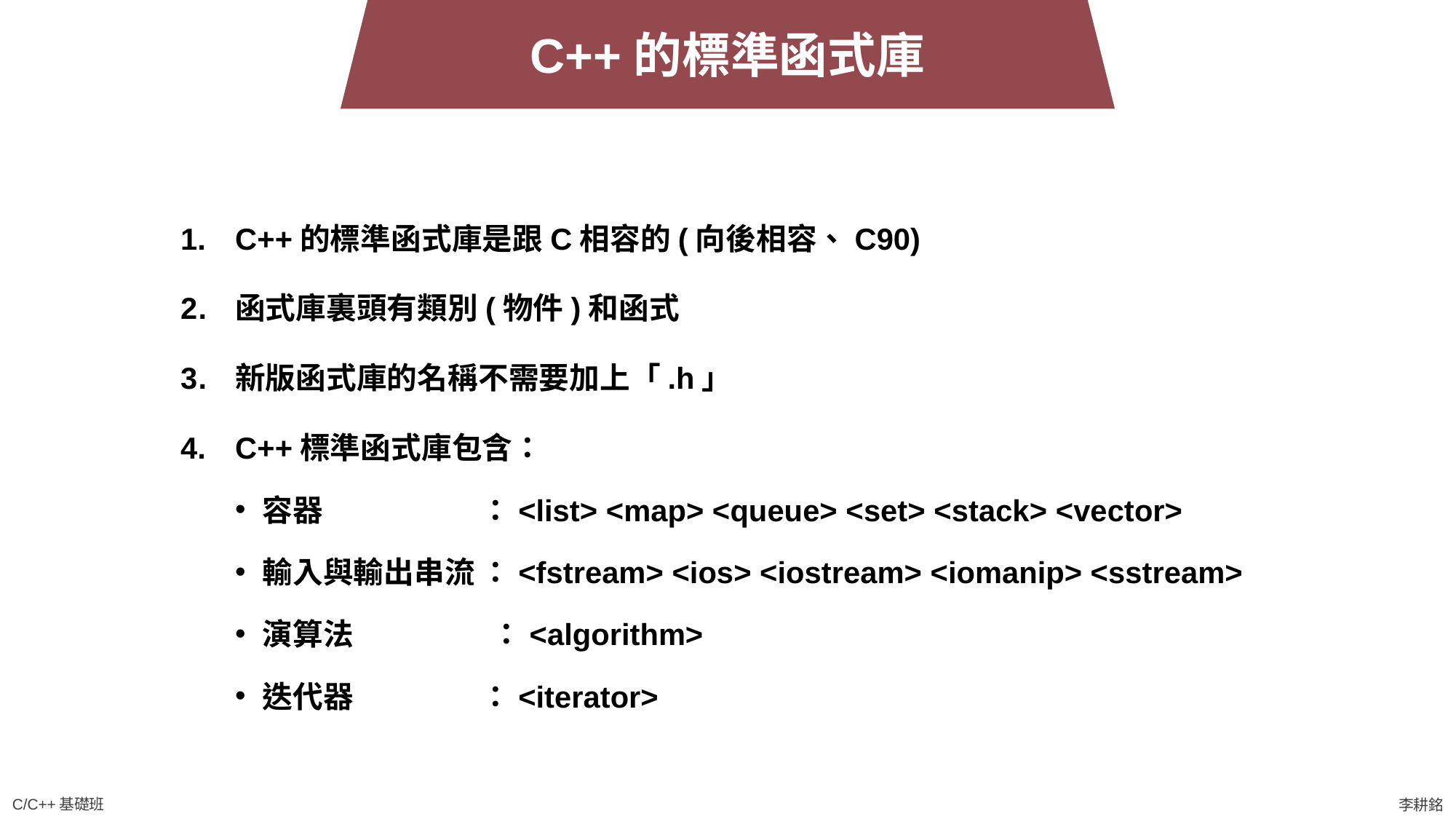

C++的標準函式庫
C++的標準函式庫是跟C相容的(向後相容、C90)
函式庫裏頭有類別(物件)和函式
新版函式庫的名稱不需要加上「.h」
C++標準函式庫包含：
容器		：<list> <map> <queue> <set> <stack> <vector>
輸入與輸出串流	：<fstream> <ios> <iostream> <iomanip> <sstream>
演算法                    ：<algorithm>
迭代器		：<iterator>

C/C++基礎班
李耕銘